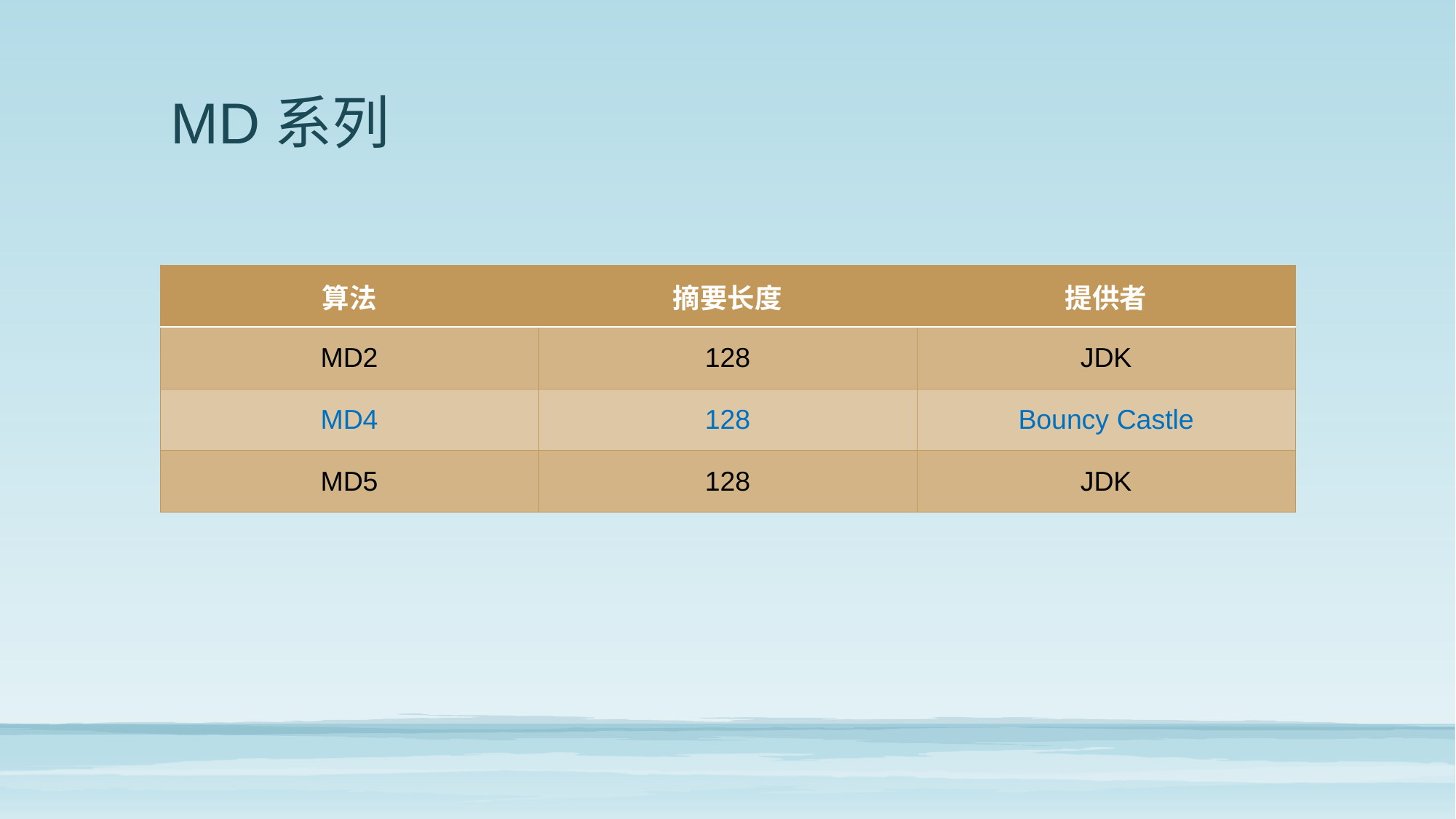

# MD系列
| 算法 | 摘要长度 | 提供者 |
| --- | --- | --- |
| MD2 | 128 | JDK |
| MD4 | 128 | Bouncy Castle |
| MD5 | 128 | JDK |